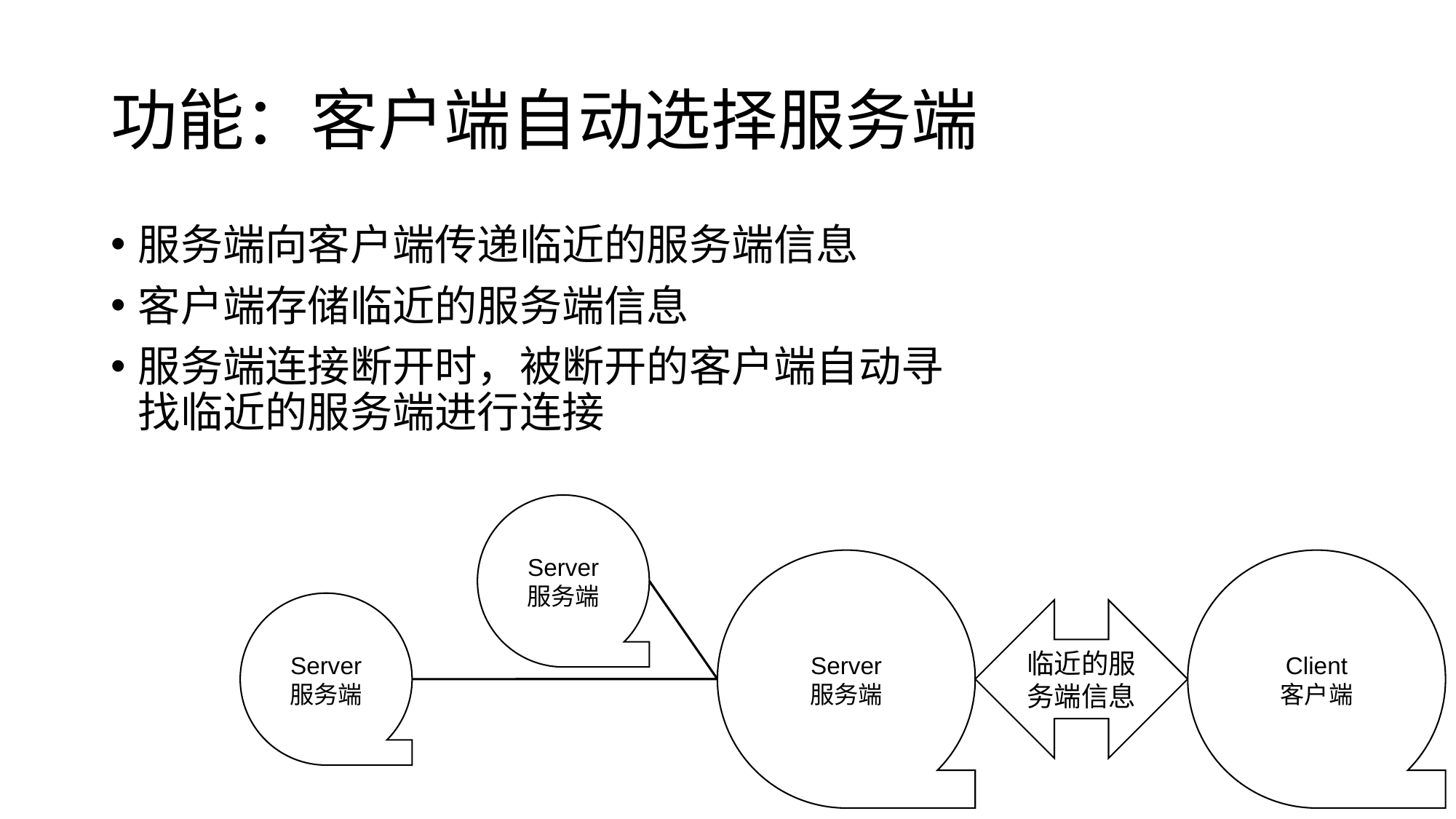

# 功能：客户端自动选择服务端
服务端向客户端传递临近的服务端信息
客户端存储临近的服务端信息
服务端连接断开时，被断开的客户端自动寻找临近的服务端进行连接
Server
服务端
Server
服务端
Client
客户端
临近的服务端信息
Server
服务端